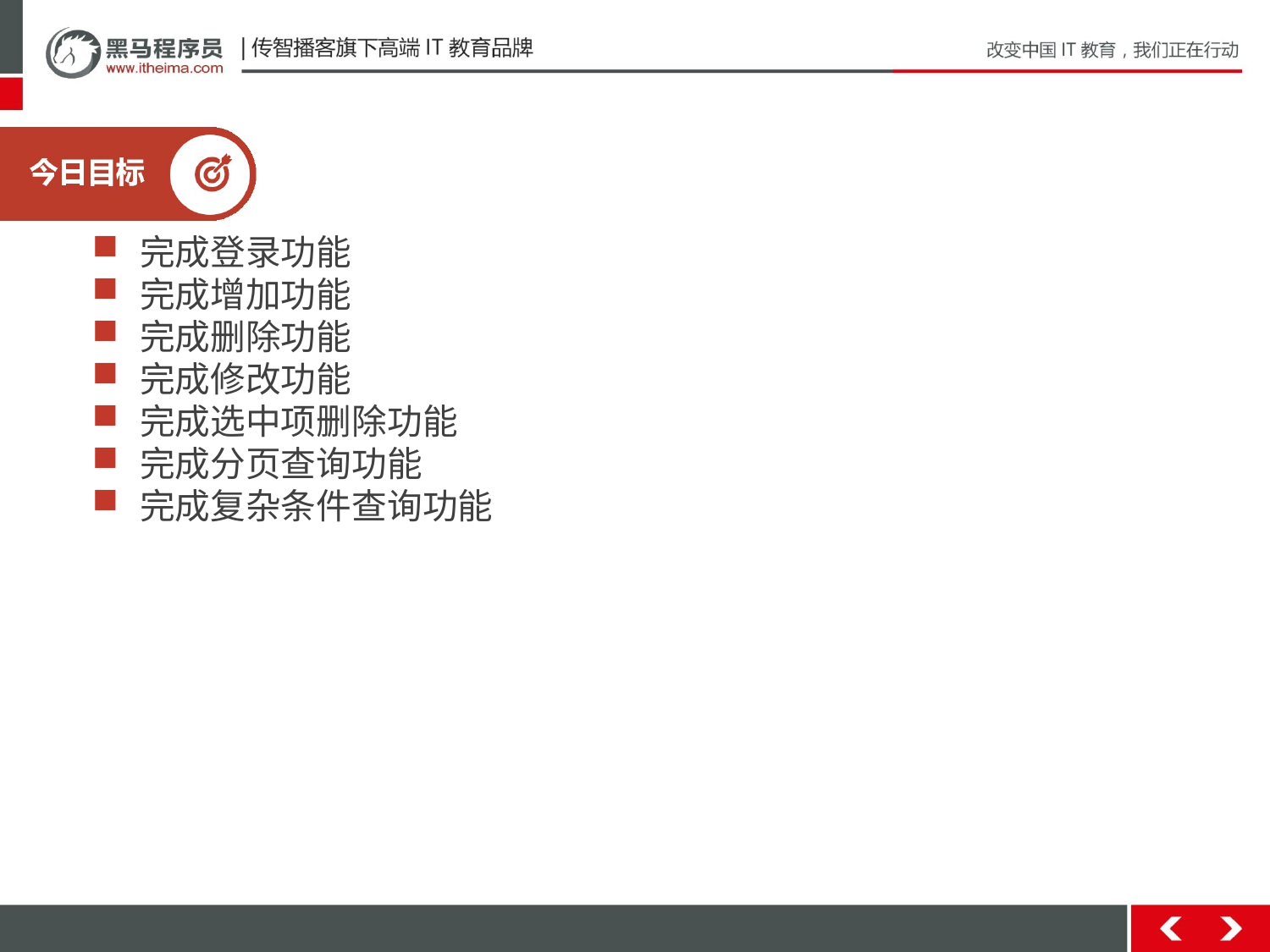

完成登录功能
完成增加功能
完成删除功能
完成修改功能
完成选中项删除功能
完成分页查询功能
完成复杂条件查询功能